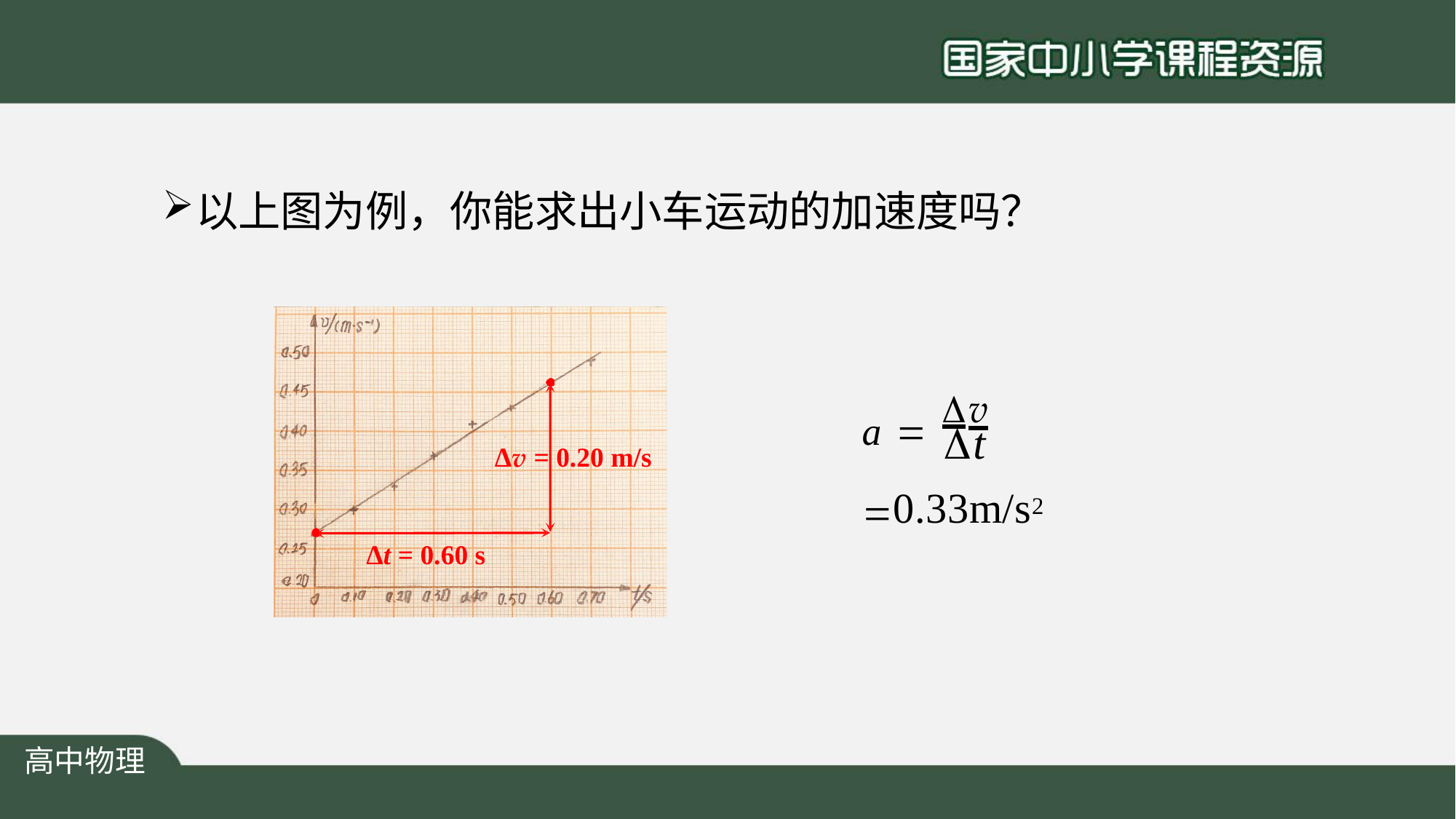

以上图为例，你能求出小车运动的加速度吗？

a = Δv =0.33m/s2

Δt
Δv = 0.20 m/s

Δt = 0.60 s
高中物理